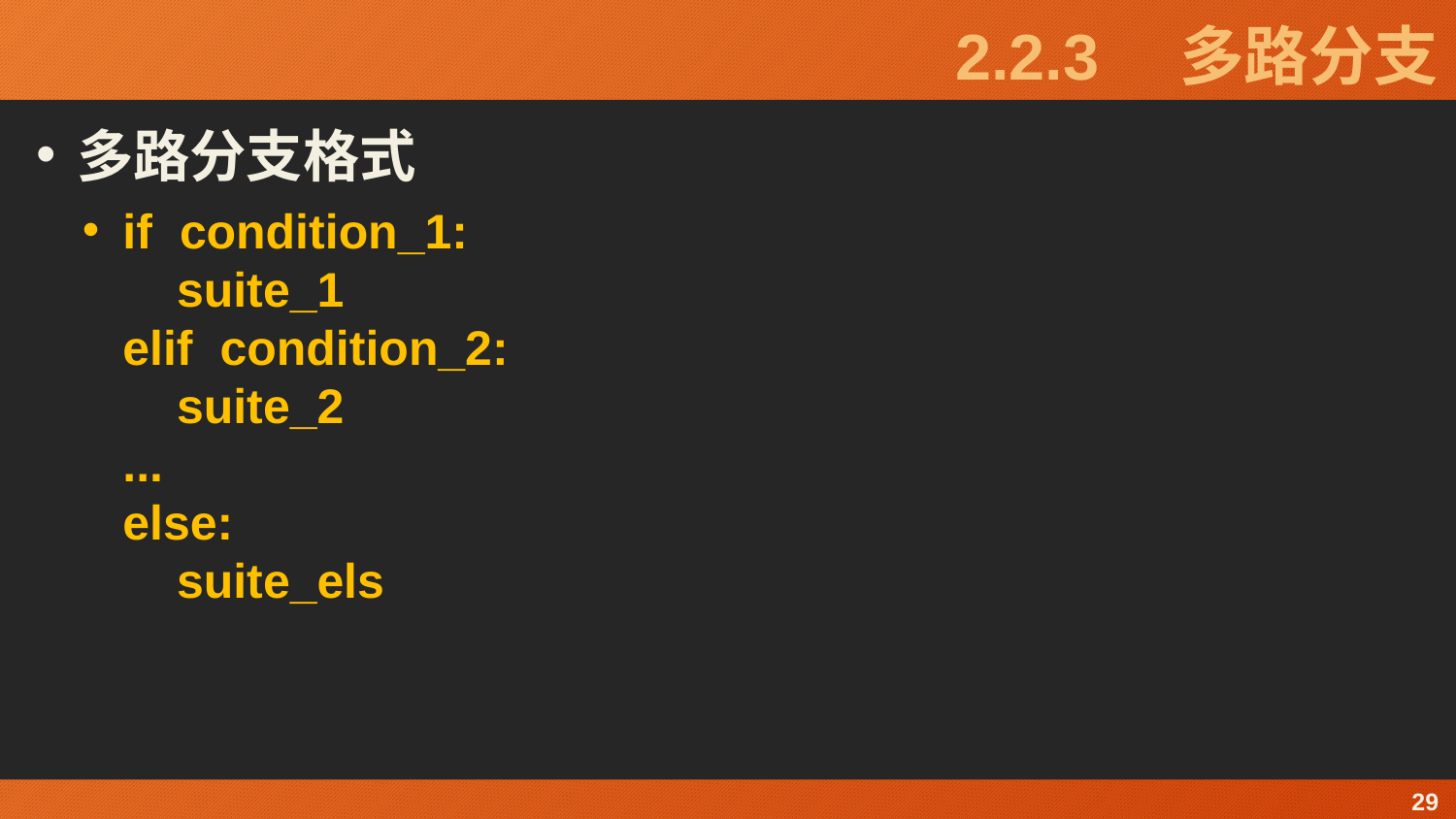

# 2.2.3　多路分支
多路分支格式
if  condition_1:
    suite_1
elif  condition_2:
    suite_2
...
else:
    suite_els
29